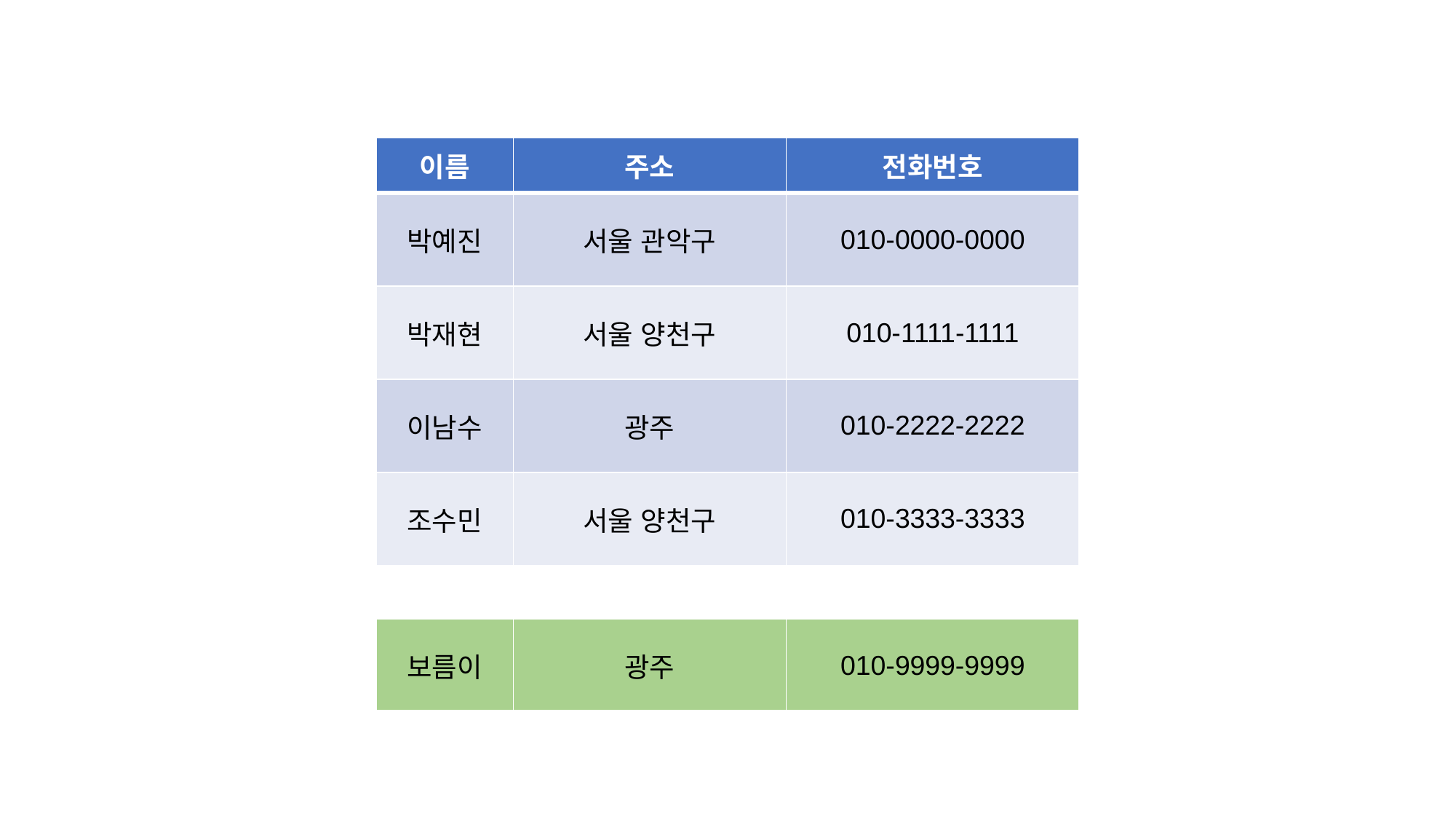

| 이름 | 주소 | 전화번호 |
| --- | --- | --- |
| 박예진 | 서울 관악구 | 010-0000-0000 |
| 박재현 | 서울 양천구 | 010-1111-1111 |
| 이남수 | 광주 | 010-2222-2222 |
| 조수민 | 서울 양천구 | 010-3333-3333 |
| 보름이 | 광주 | 010-9999-9999 |
| --- | --- | --- |